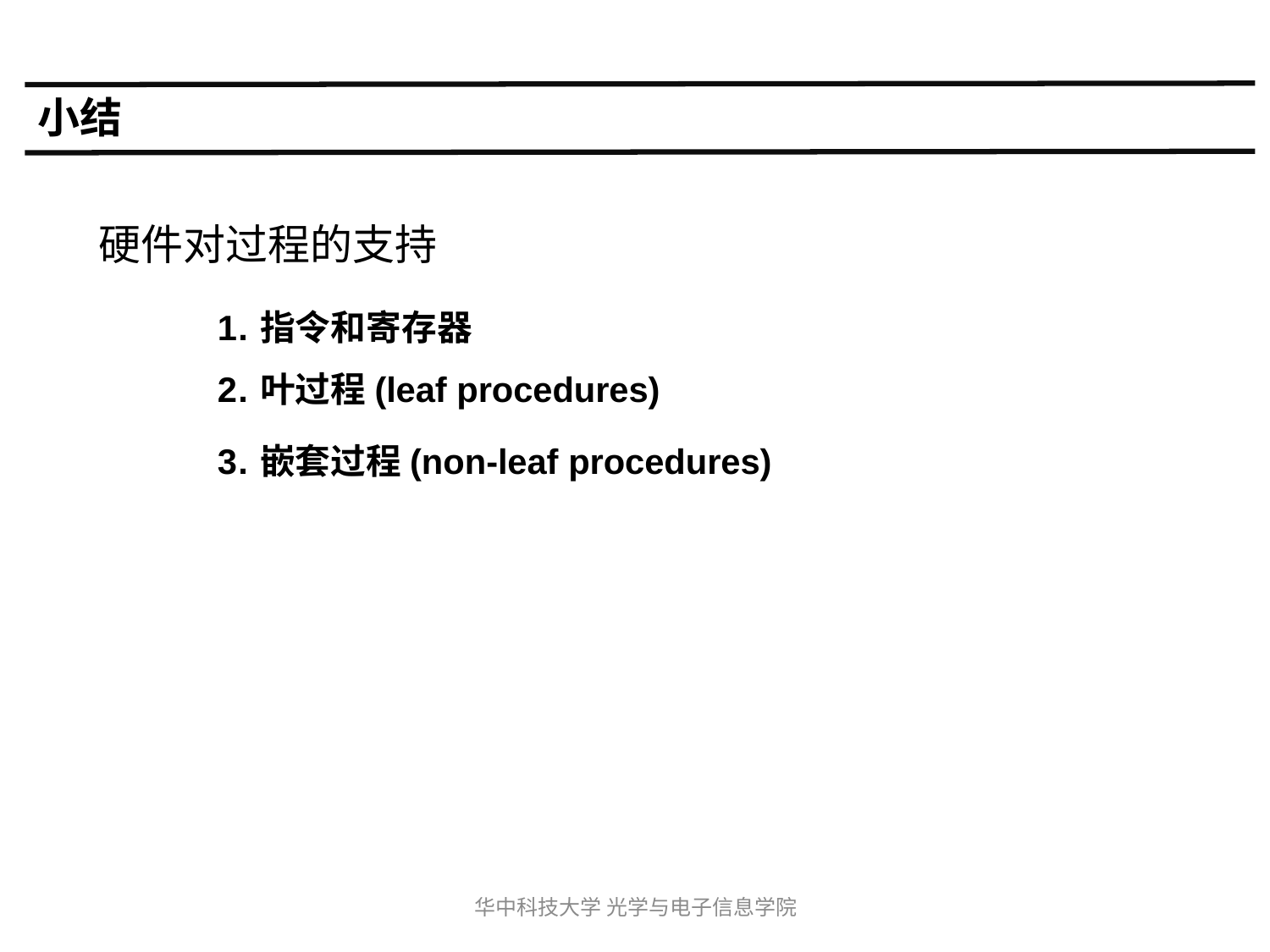

华中科技大学光学与电子信息学院
小结
# 硬件对过程的支持
指令和寄存器
叶过程(leaf procedures)
嵌套过程(non-leaf procedures)